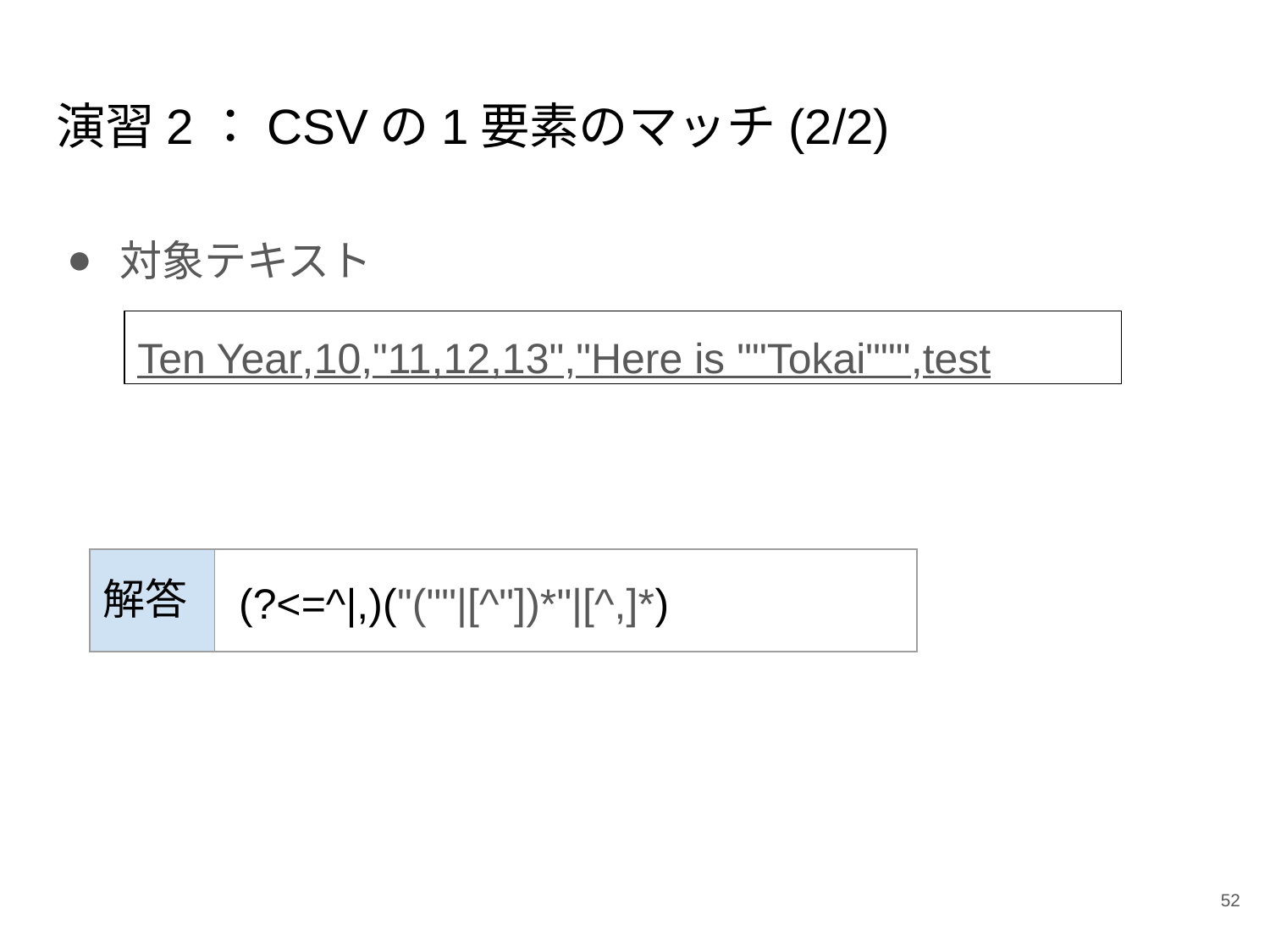

# 演習2：CSVの1要素のマッチ(2/2)
対象テキスト

Ten Year,10,"11,12,13","Here is ""Tokai""",test
| 解答 | (?<=^|,)("(""|[^"])\*"|[^,]\*) |
| --- | --- |
52